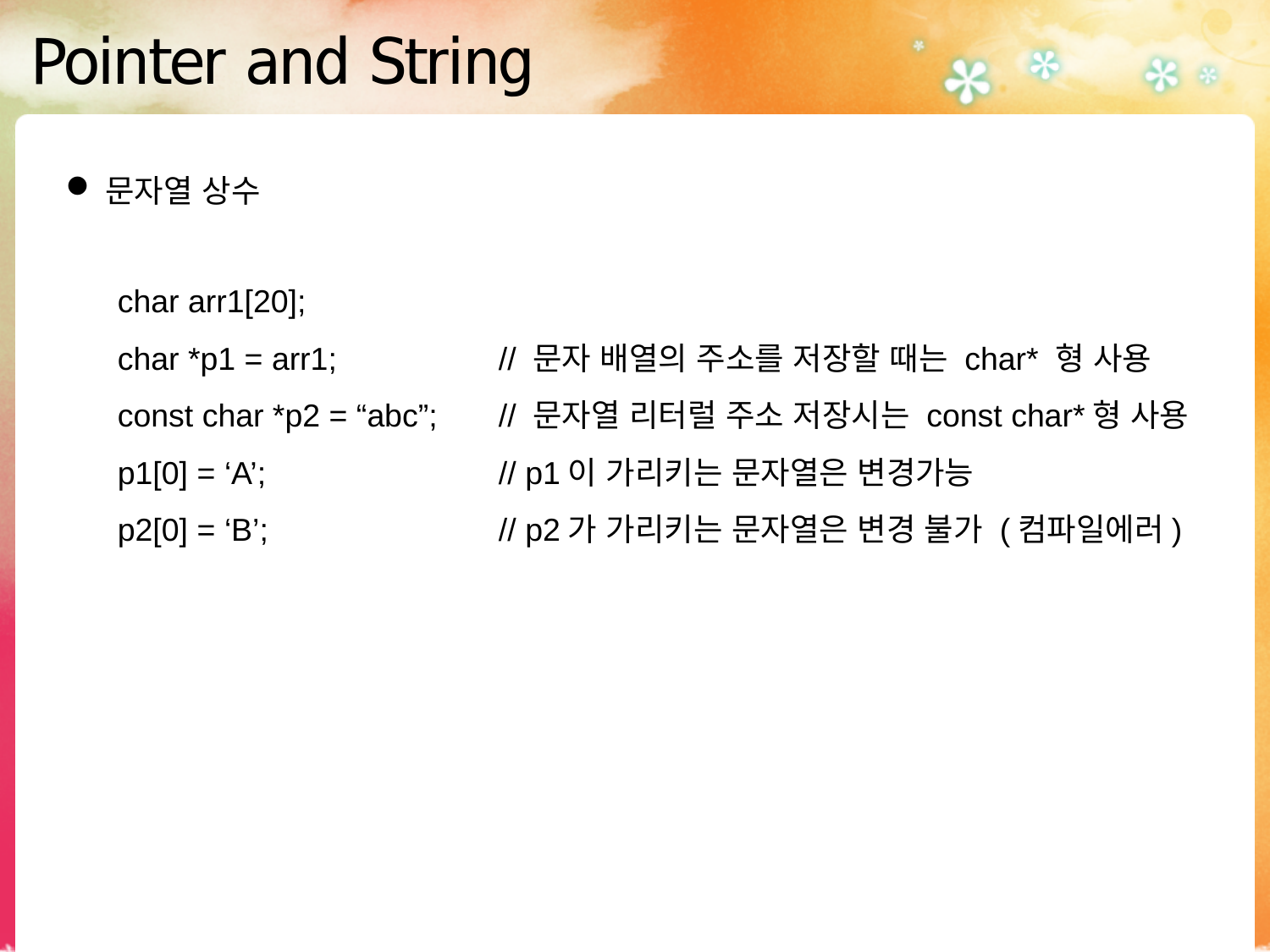

# Pointer and String
문자열 상수

char arr1[20];
char *p1 = arr1;		// 문자 배열의 주소를 저장할 때는 char* 형 사용
const char *p2 = “abc”;	// 문자열 리터럴 주소 저장시는 const char*형 사용
p1[0] = ‘A’;		// p1이 가리키는 문자열은 변경가능
p2[0] = ‘B’;		// p2가 가리키는 문자열은 변경 불가 (컴파일에러)